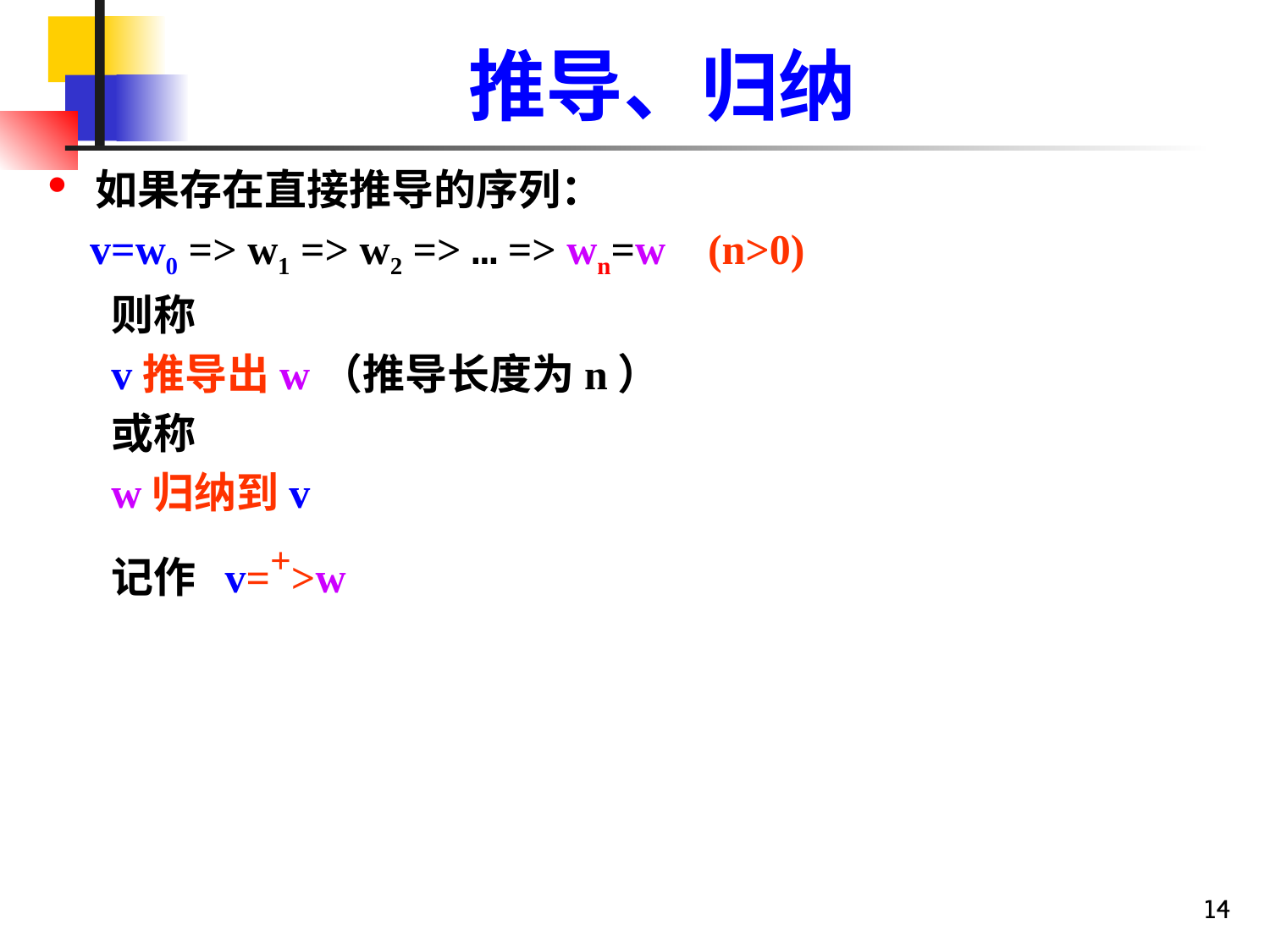

# 推导、归纳
如果存在直接推导的序列：
    v=w0 => w1 => w2 => … => wn=w    (n>0)
则称
v推导出w（推导长度为n）
或称
w归纳到v
记作  v=+>w

14